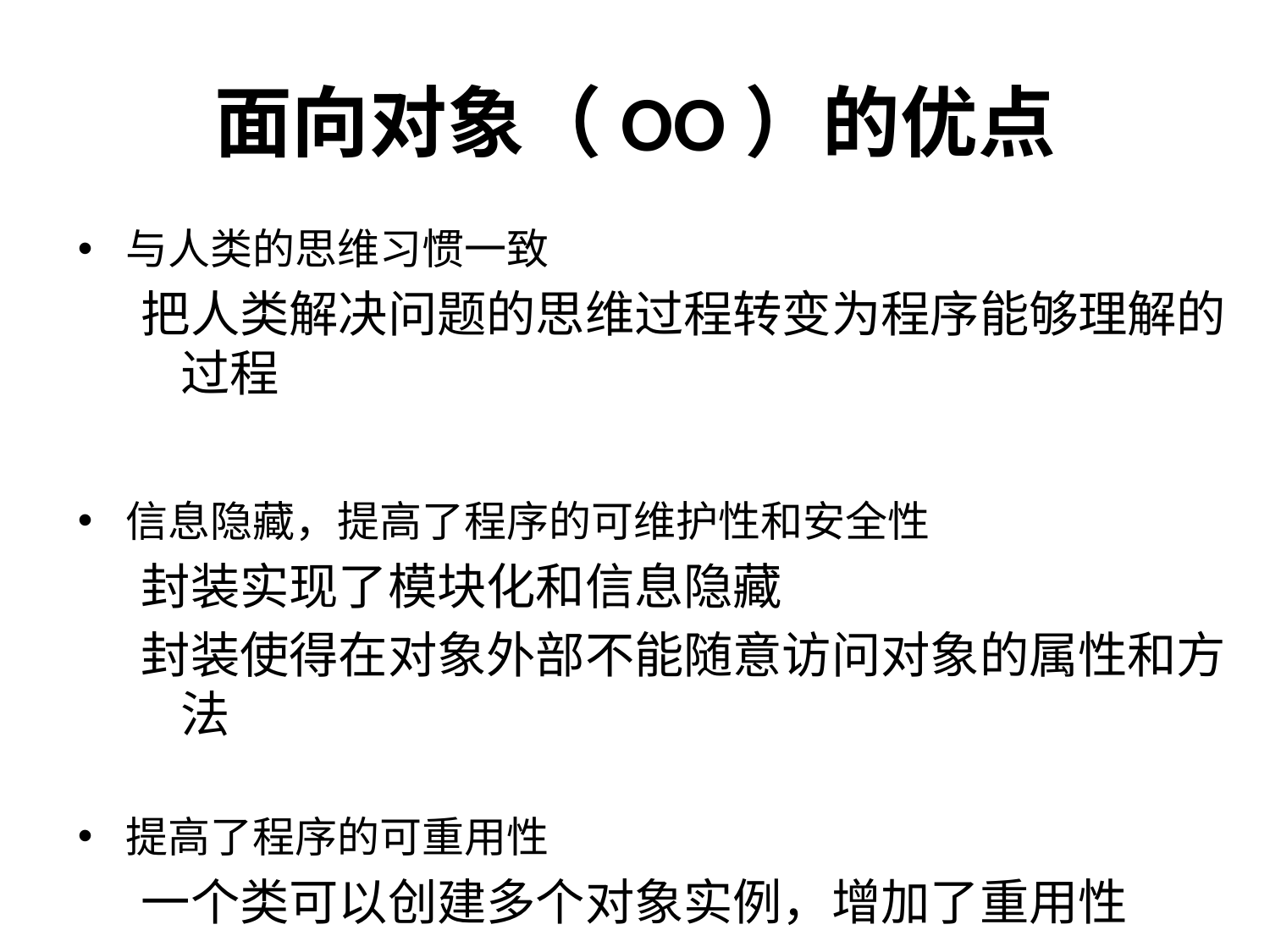

# 面向对象（OO）的优点
与人类的思维习惯一致
把人类解决问题的思维过程转变为程序能够理解的过程

信息隐藏，提高了程序的可维护性和安全性
封装实现了模块化和信息隐藏
封装使得在对象外部不能随意访问对象的属性和方法

提高了程序的可重用性
一个类可以创建多个对象实例，增加了重用性